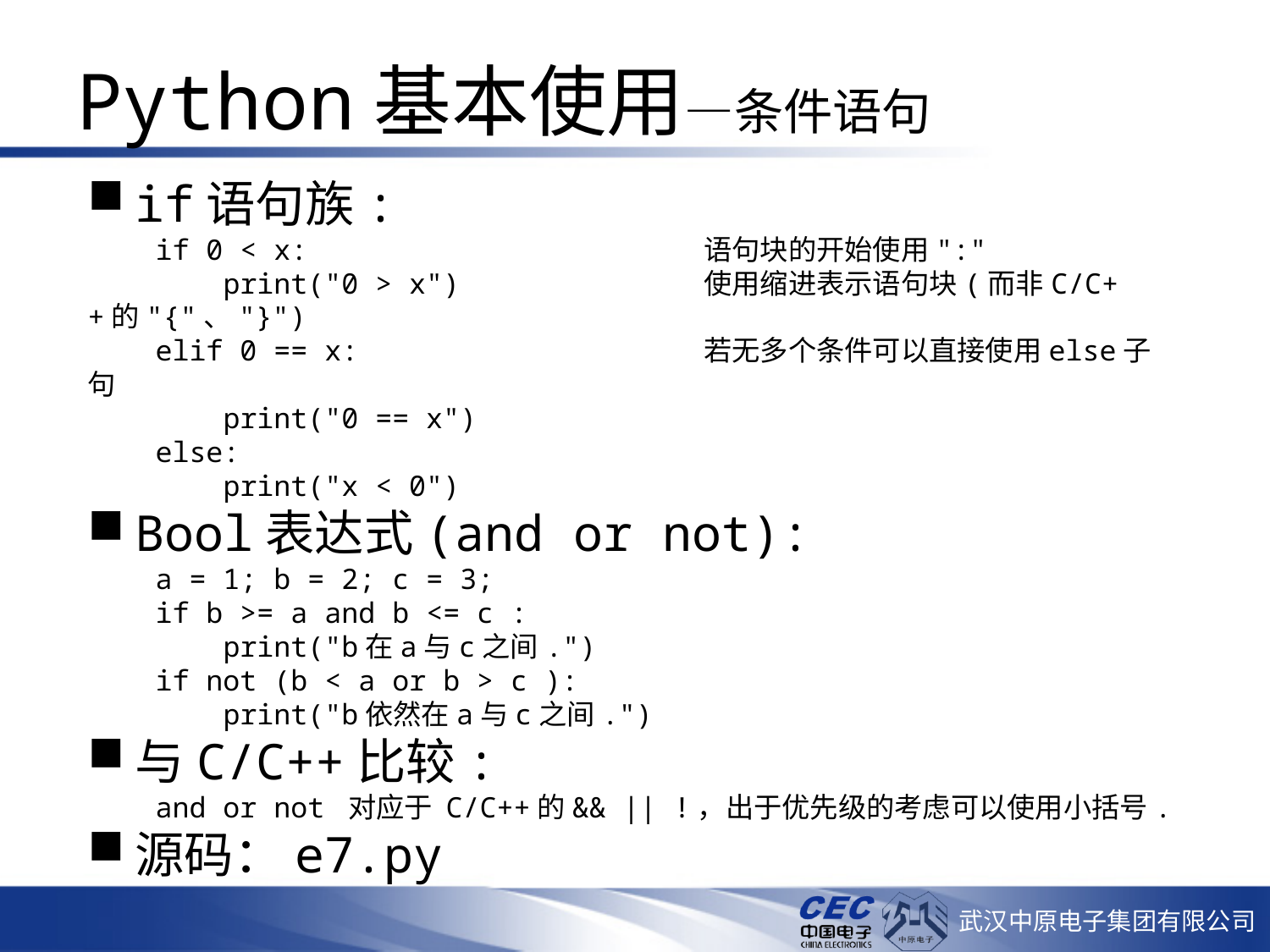

# Python基本使用—条件语句
if语句族:
    if 0 < x:                       语句块的开始使用":"
        print("0 > x")              使用缩进表示语句块(而非C/C++的"{"、"}")
    elif 0 == x:                    若无多个条件可以直接使用else子句
        print("0 == x")
    else:
        print("x < 0")
Bool表达式(and or not):
    a = 1; b = 2; c = 3;
    if b >= a and b <= c :
        print("b在a与c之间.")
    if not (b < a or b > c ):
        print("b依然在a与c之间.")
与C/C++比较:
    and or not 对应于 C/C++的&& || !，出于优先级的考虑可以使用小括号.
源码：e7.py